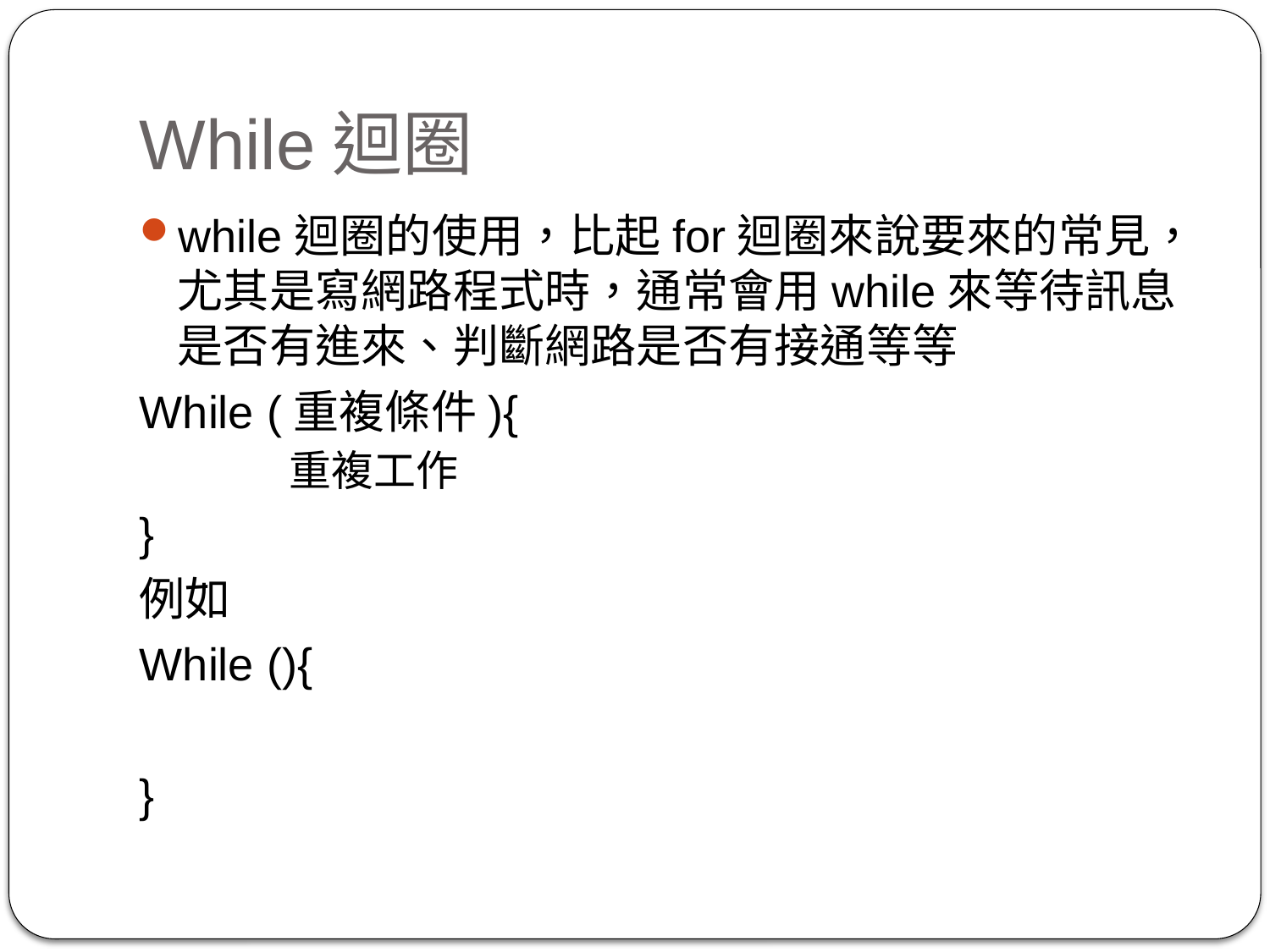

# While迴圈
while迴圈的使用，比起for迴圈來說要來的常見，尤其是寫網路程式時，通常會用while來等待訊息是否有進來、判斷網路是否有接通等等
While (重複條件){
          重複工作
}
例如
While (){

}